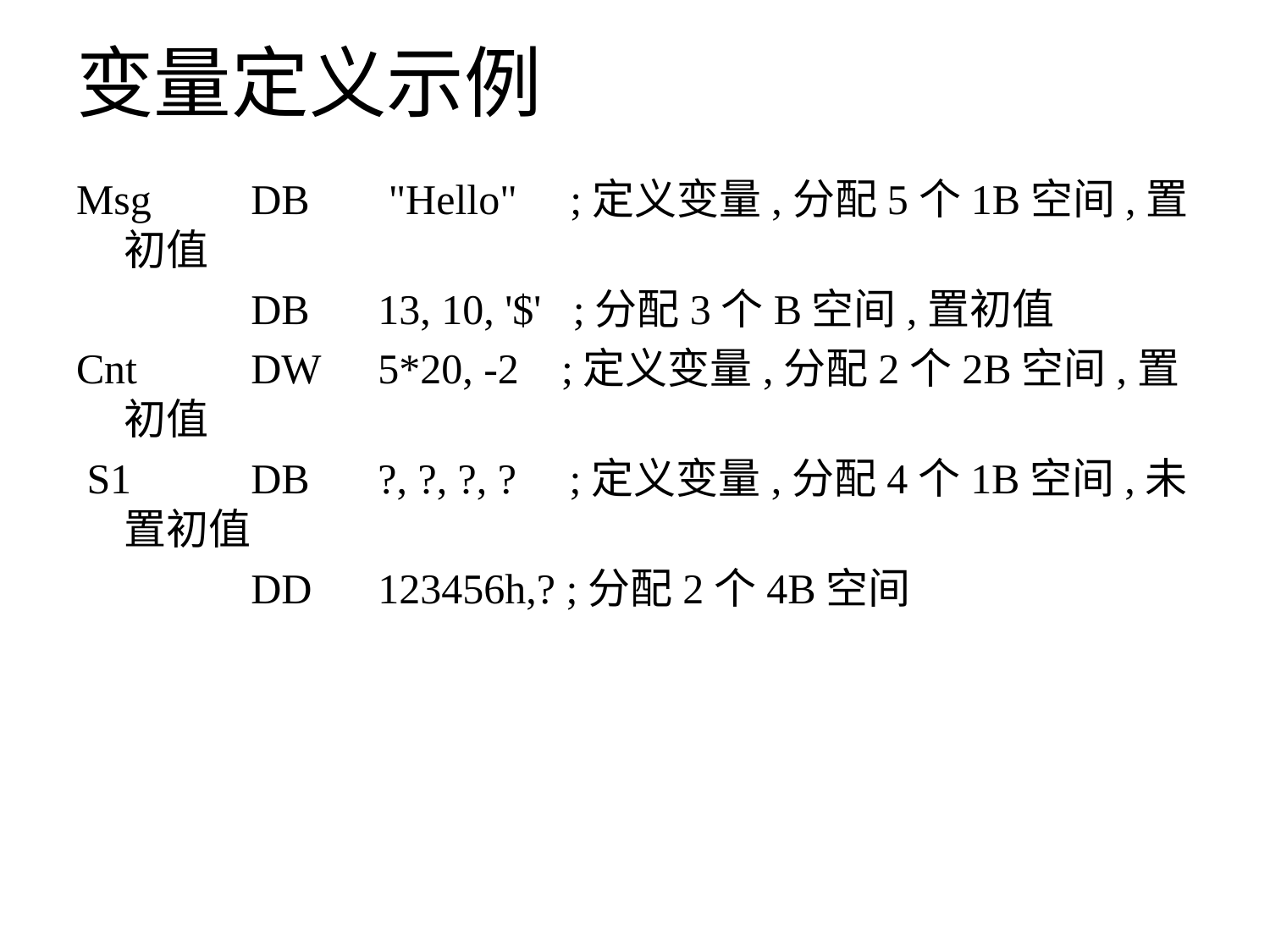

# 变量定义示例
Msg	DB	 "Hello"     ;定义变量,分配5个1B空间,置初值
		DB	13, 10, '$'   ;分配3个B空间,置初值
Cnt	DW	5*20, -2    ;定义变量,分配2个2B空间,置初值
 S1	DB	?, ?, ?, ?     ;定义变量,分配4个1B空间,未置初值
		DD	123456h,? ;分配2个4B空间